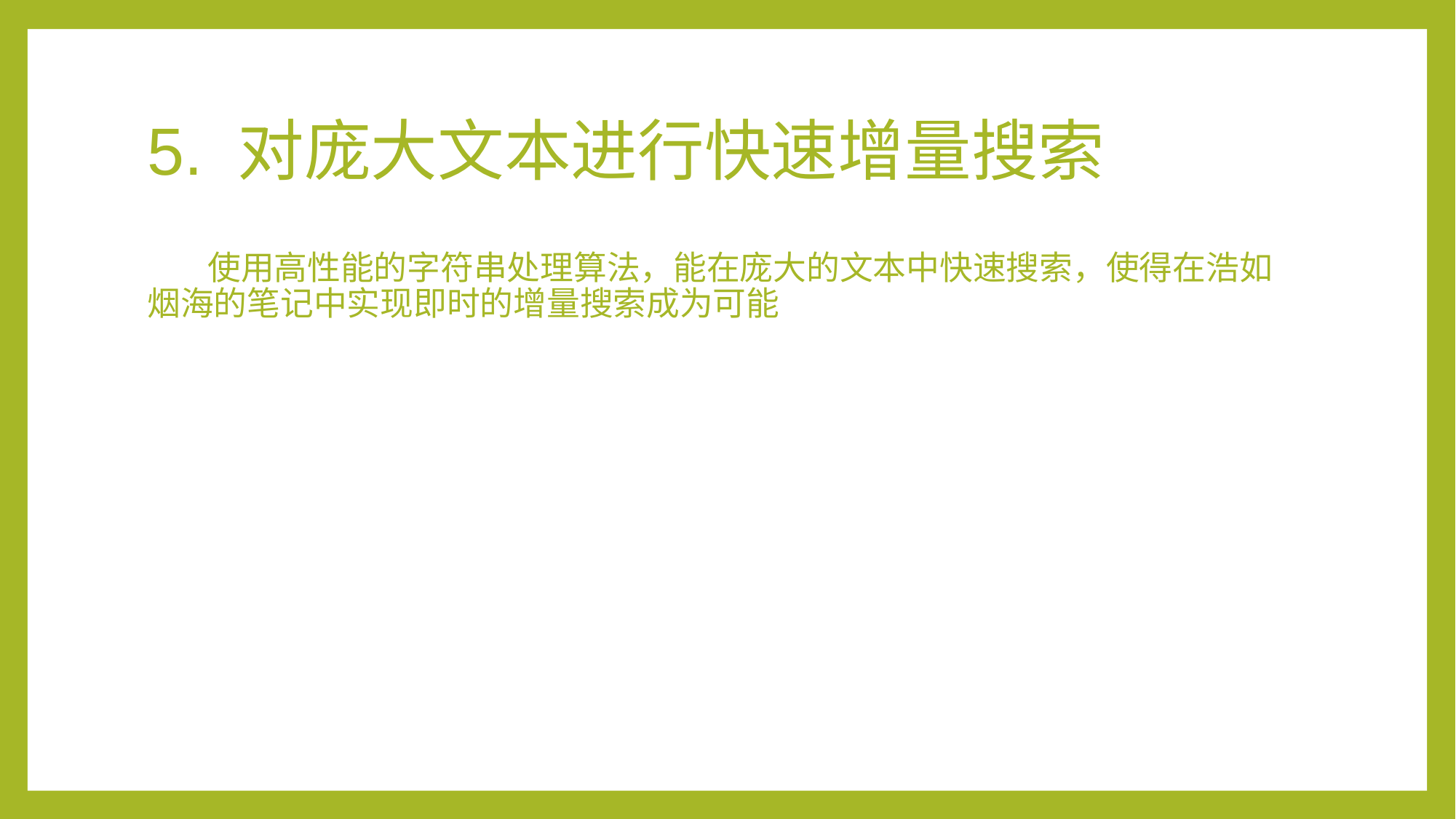

# 5. 对庞大文本进行快速增量搜索
       使用高性能的字符串处理算法，能在庞大的文本中快速搜索，使得在浩如烟海的笔记中实现即时的增量搜索成为可能